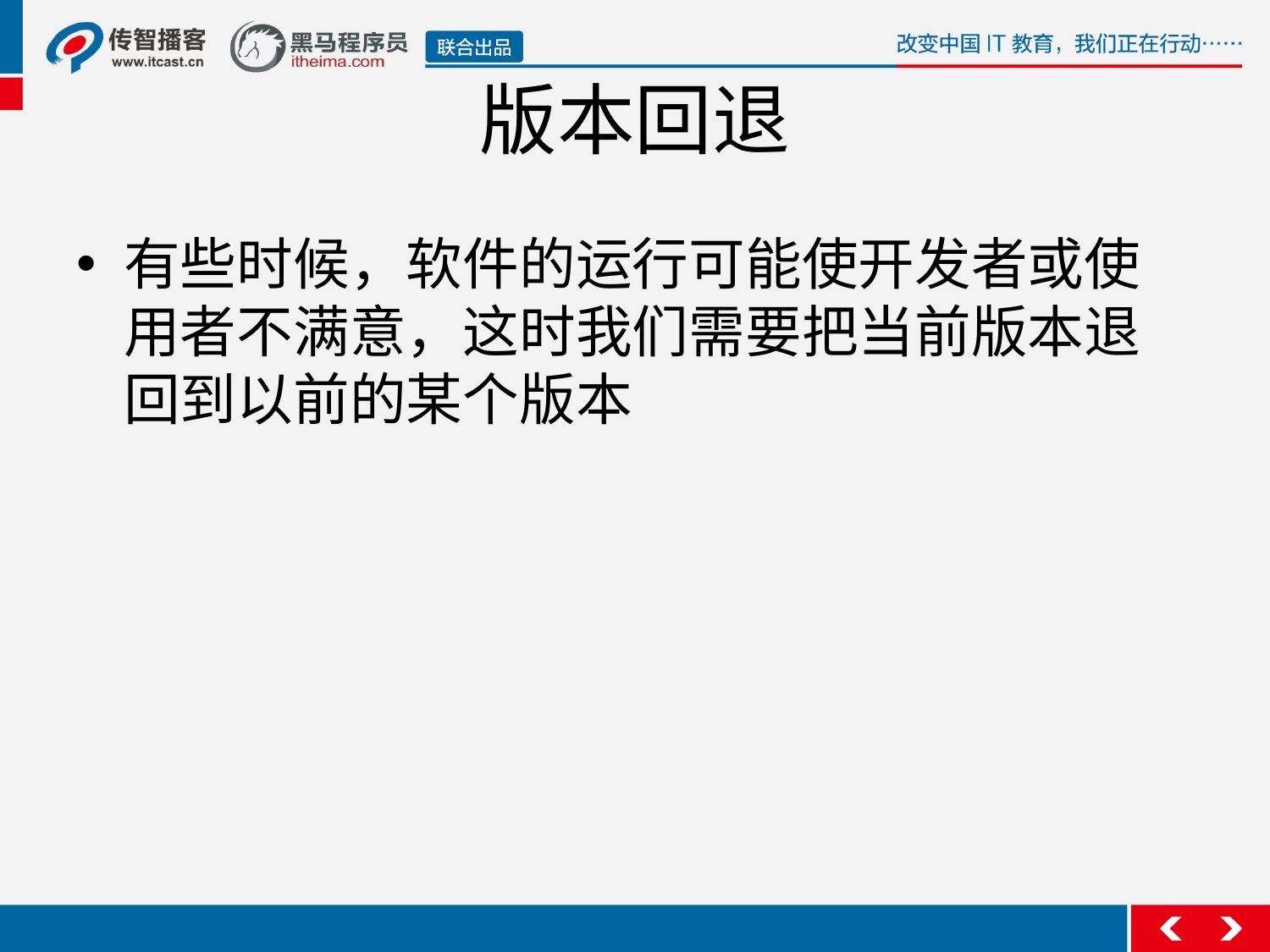

# 版本回退
有些时候，软件的运行可能使开发者或使用者不满意，这时我们需要把当前版本退回到以前的某个版本